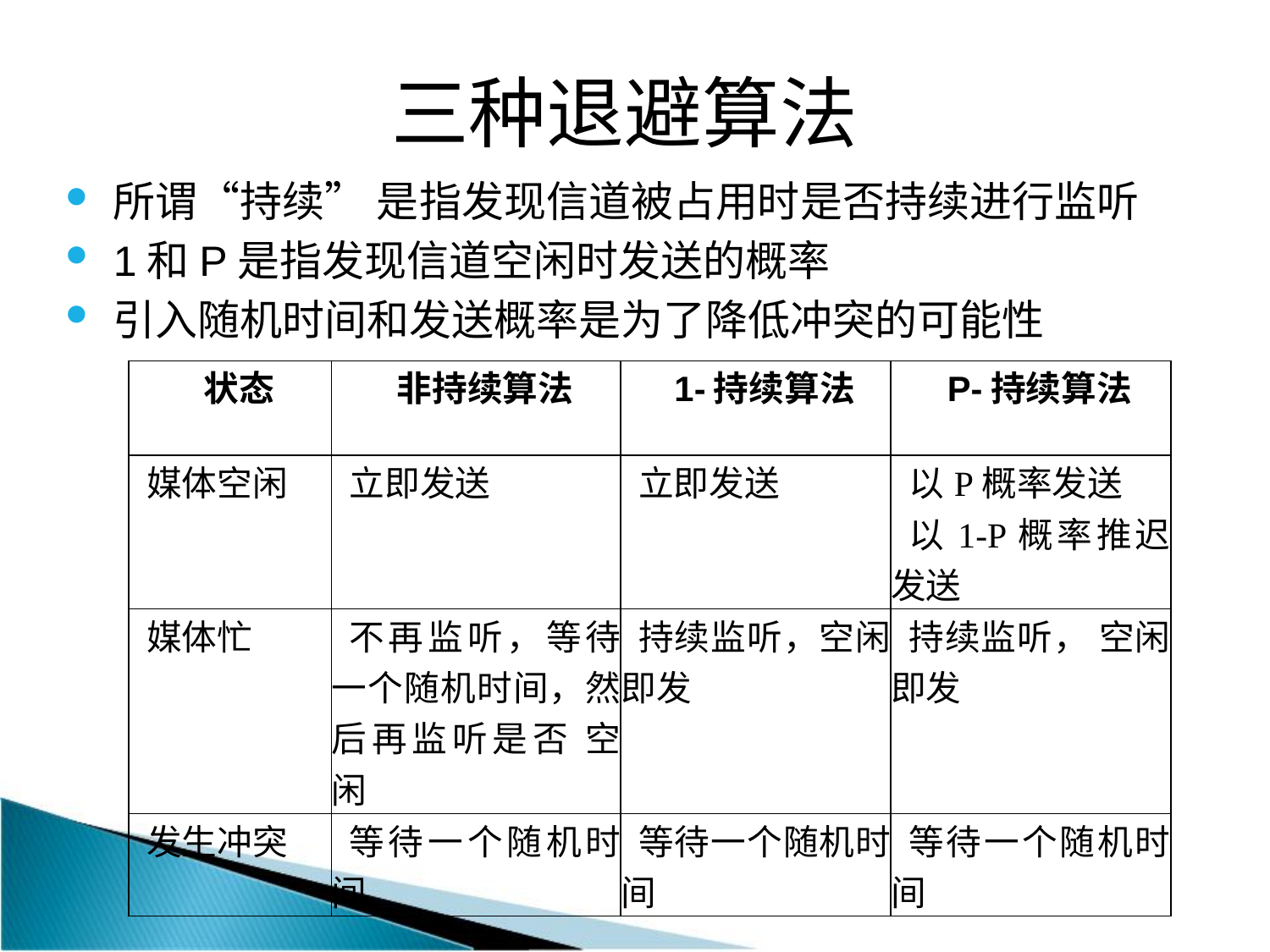

# 三种退避算法
所谓“持续” 是指发现信道被占用时是否持续进行监听
1和P是指发现信道空闲时发送的概率
引入随机时间和发送概率是为了降低冲突的可能性

| 状态 | 非持续算法 | 1-持续算法 | P-持续算法 |
| --- | --- | --- | --- |
| 媒体空闲 | 立即发送 | 立即发送 | 以P概率发送 以1-P概率推迟发送 |
| 媒体忙 | 不再监听，等待一个随机时间，然后再监听是否 空闲 | 持续监听，空闲即发 | 持续监听， 空闲即发 |
| 发生冲突 | 等待一个随机时间 | 等待一个随机时间 | 等待一个随机时间 |